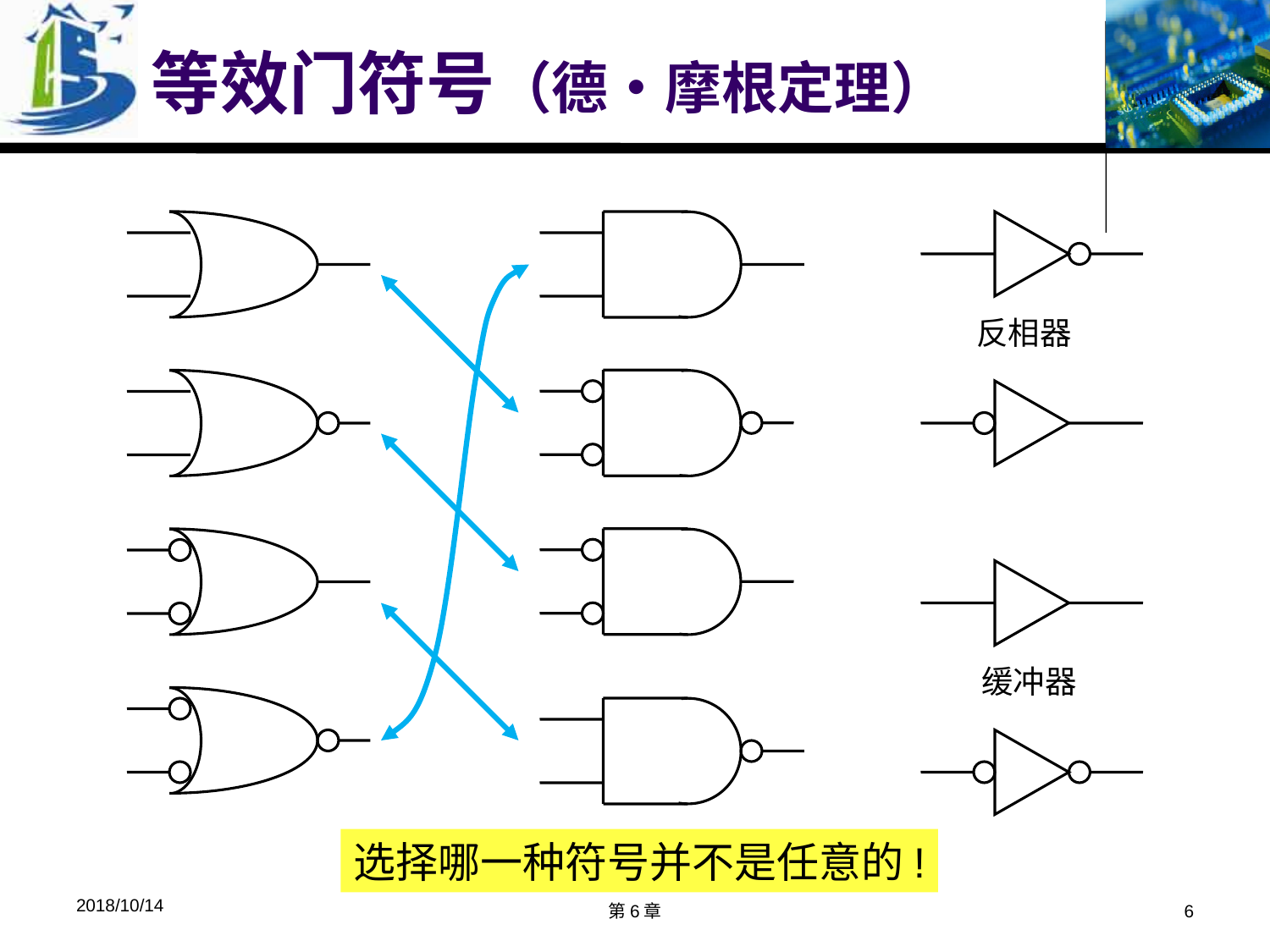

# 等效门符号（德•摩根定理）

反相器

缓冲器

选择哪一种符号并不是任意的!
2018/10/14
第6章
6